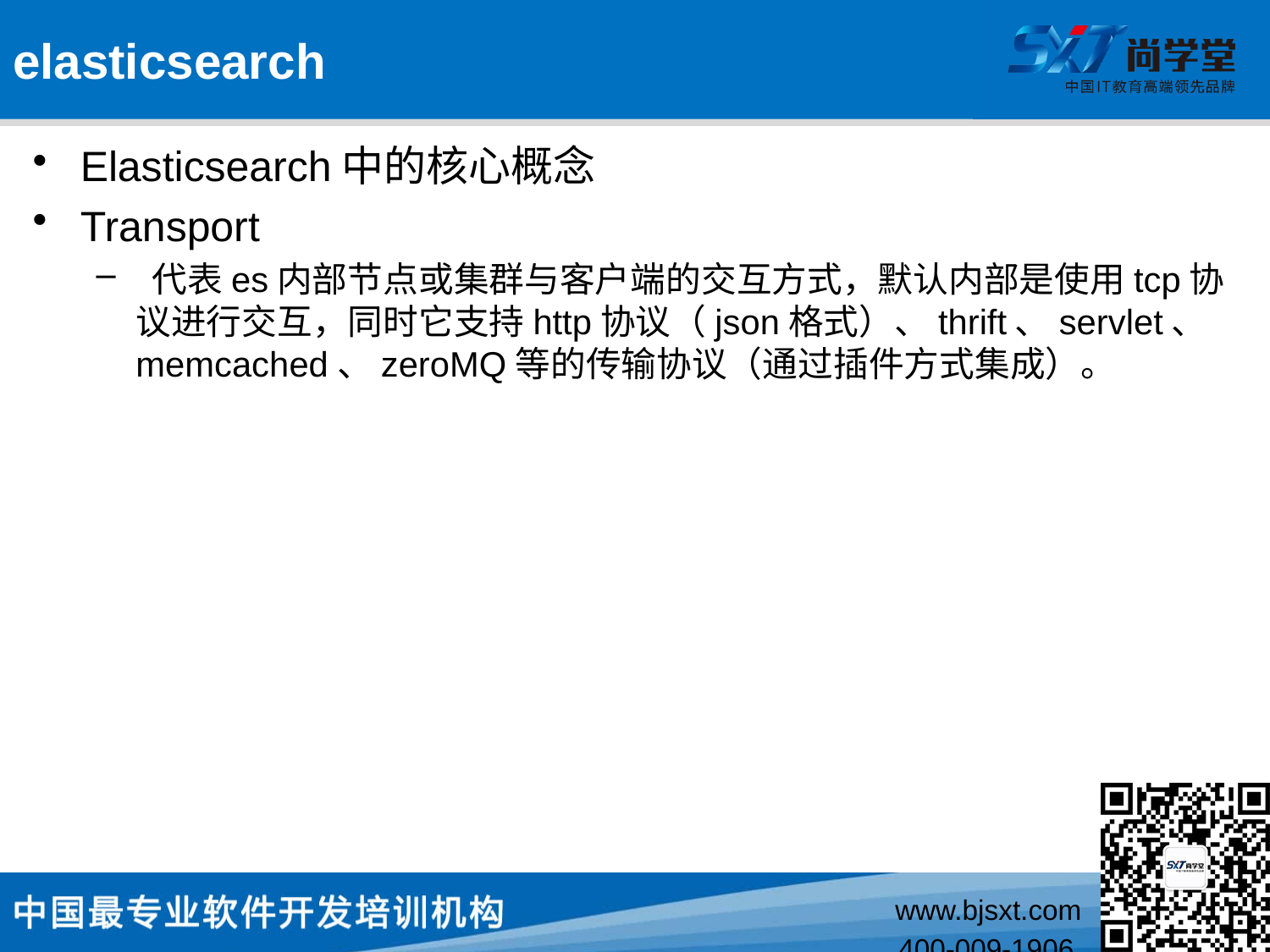

# elasticsearch
Elasticsearch中的核心概念
Transport
 代表es内部节点或集群与客户端的交互方式，默认内部是使用tcp协议进行交互，同时它支持http协议（json格式）、thrift、servlet、memcached、zeroMQ等的传输协议（通过插件方式集成）。